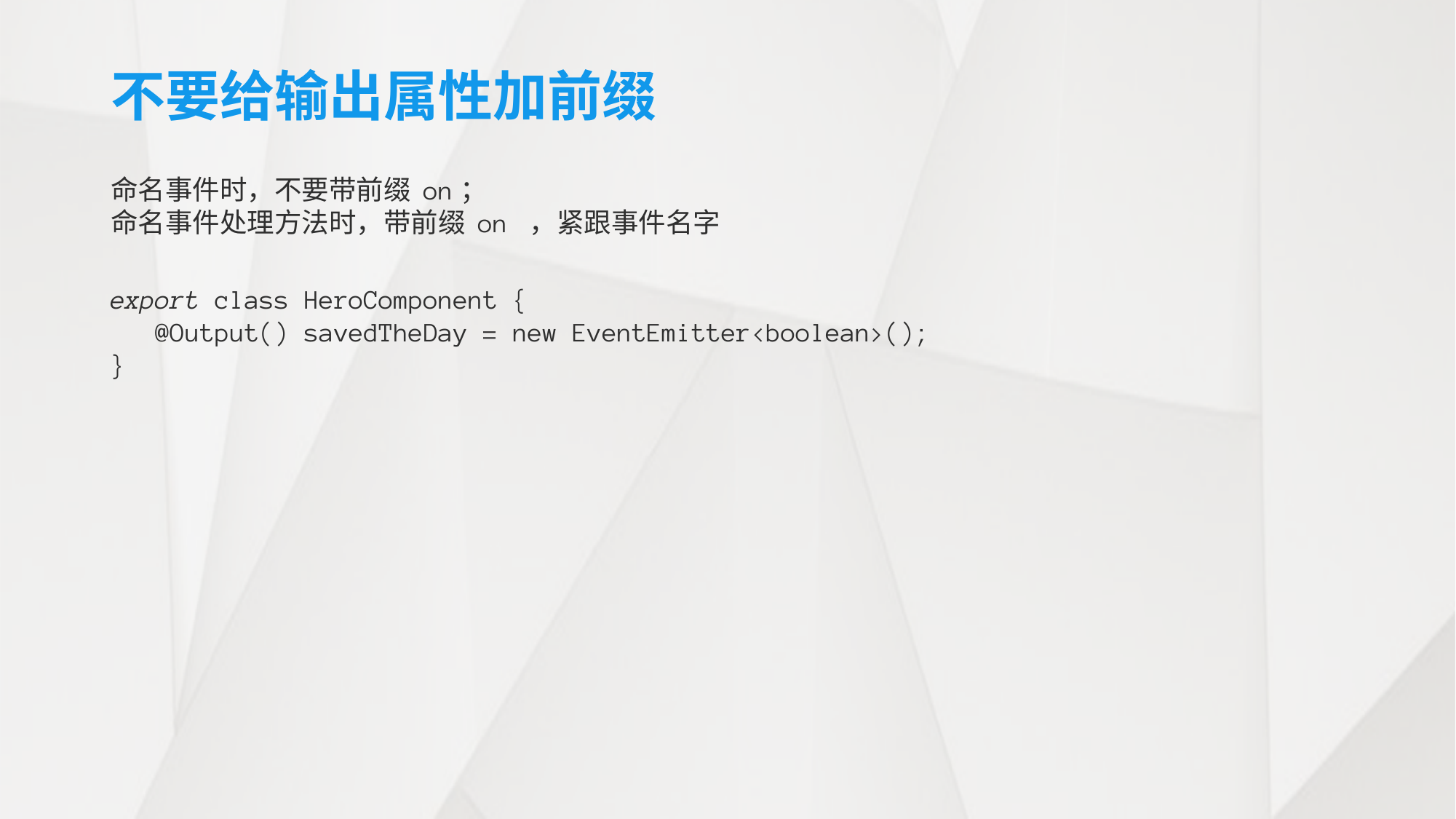

# 不要给输出属性加前缀
命名事件时，不要带前缀 on；
命名事件处理方法时，带前缀 on ，紧跟事件名字
export class HeroComponent {
   @Output() savedTheDay = new EventEmitter<boolean>();
}